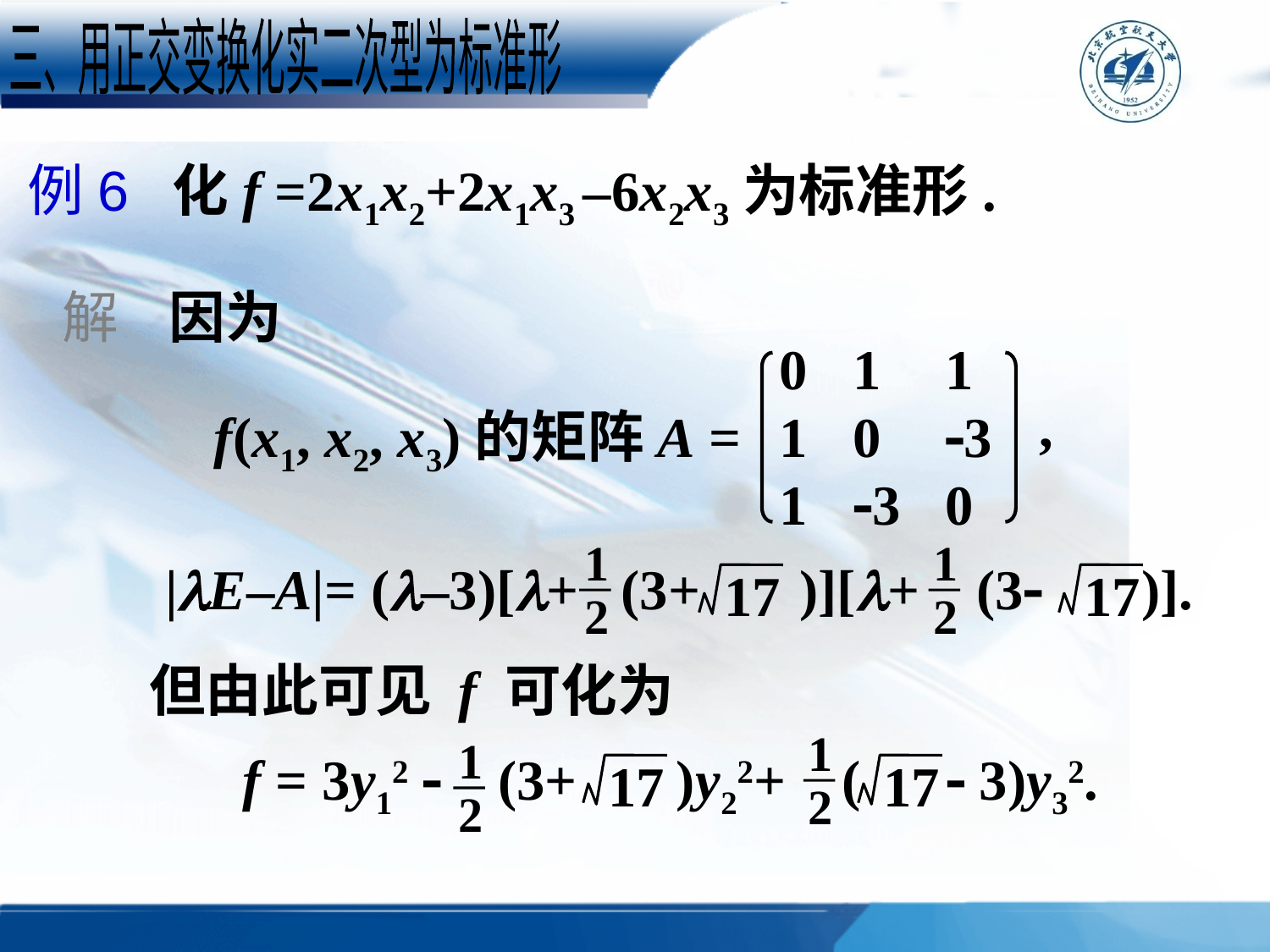

三、用正交变换化实二次型为标准形
例6  化f =2x1x2+2x1x3 –6x2x3为标准形.
因为
解
0
1
1
1
0
−3
1
−3
0

,
f(x1, x2, x3)的矩阵A =
1
2

1
2

|λE–A|= (λ–3)[λ+   (3+       )][λ+    (3−       )].
17

17

但由此可见 f 可化为
1
2

1
2

f = 3y12 −    (3+       )y22+    (      − 3)y32.
17

17